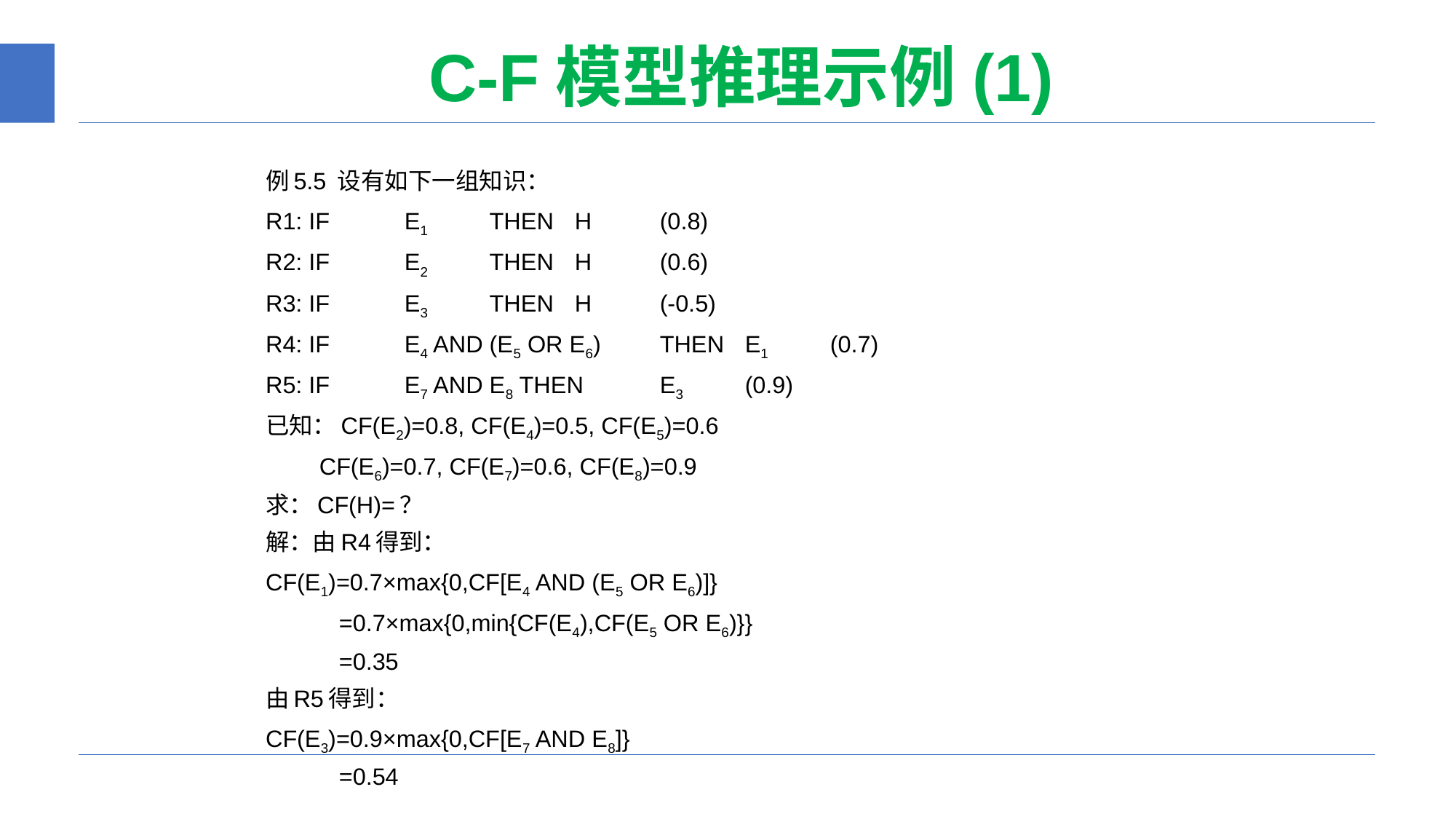

# C-F模型推理示例(1)
例5.5 设有如下一组知识：
R1: IF	E1	THEN		H	(0.8)
R2: IF	E2	THEN		H	(0.6)
R3: IF	E3	THEN		H	(-0.5)
R4: IF	E4 AND (E5 OR E6)	THEN		E1	(0.7)
R5: IF	E7 AND E8 THEN		E3	(0.9)
已知：CF(E2)=0.8, CF(E4)=0.5, CF(E5)=0.6
		CF(E6)=0.7, CF(E7)=0.6, CF(E8)=0.9
求：CF(H)=？
解：由R4得到：
CF(E1)=0.7×max{0,CF[E4 AND (E5 OR E6)]}
	   =0.7×max{0,min{CF(E4),CF(E5 OR E6)}}
	   =0.35
由R5得到：
CF(E3)=0.9×max{0,CF[E7 AND E8]}
	   =0.54